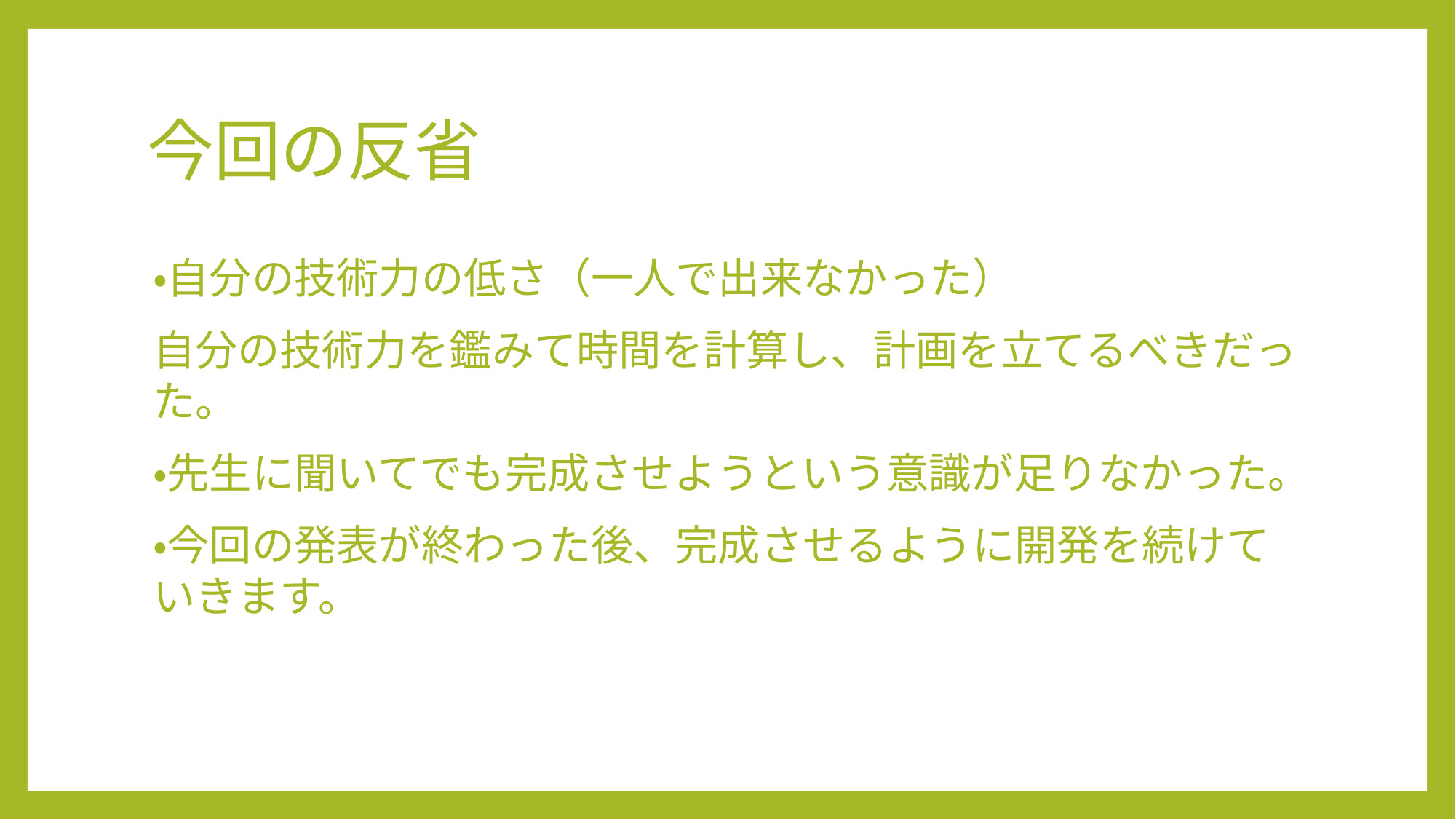

# 今回の反省
・自分の技術力の低さ（一人で出来なかった）
自分の技術力を鑑みて時間を計算し、計画を立てるべきだった。
・先生に聞いてでも完成させようという意識が足りなかった。
・今回の発表が終わった後、完成させるように開発を続けていきます。